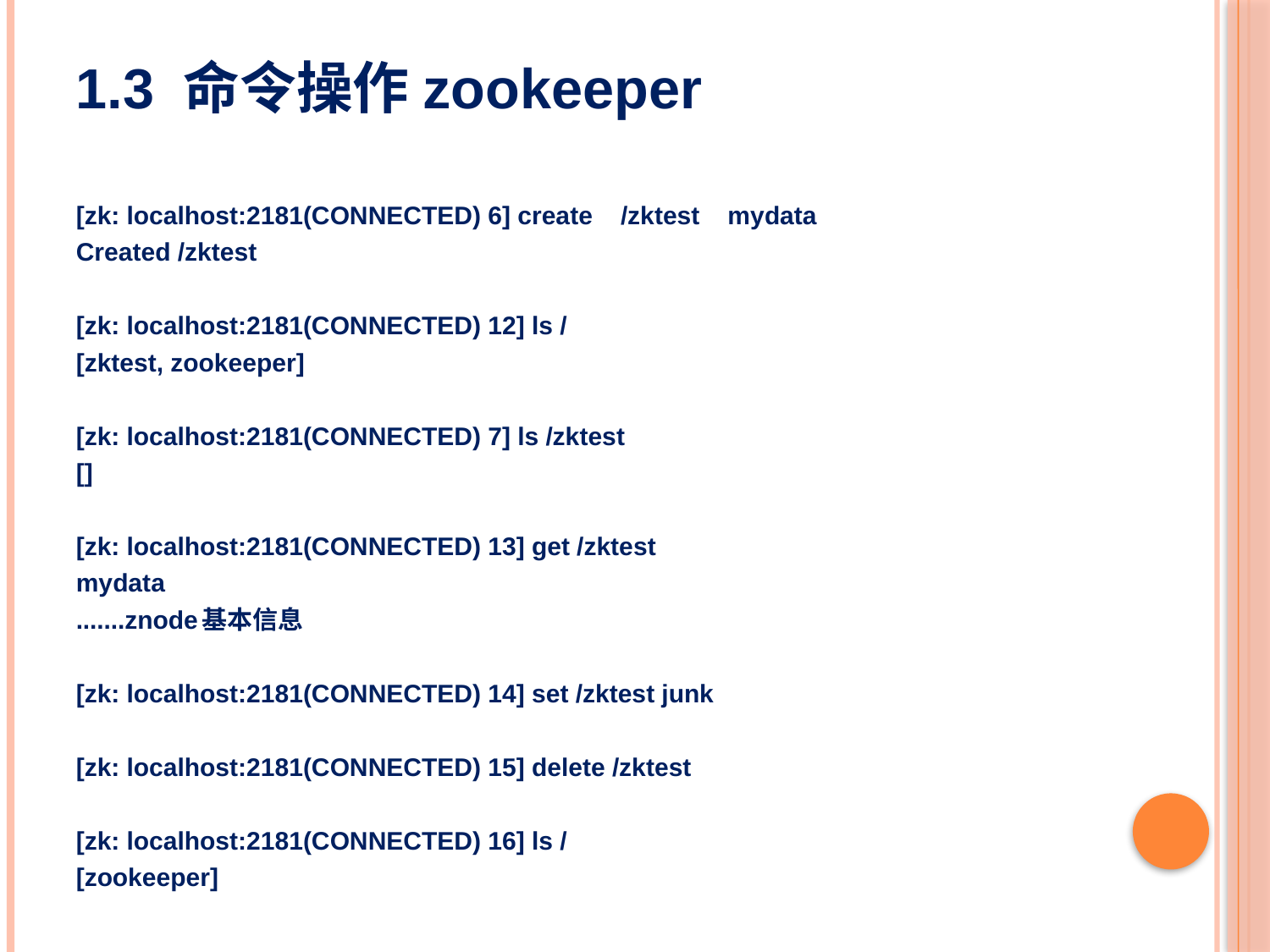

# 1.3 命令操作zookeeper

[zk: localhost:2181(CONNECTED) 6] create    /zktest    mydata
Created /zktest

[zk: localhost:2181(CONNECTED) 12] ls /
[zktest, zookeeper]

[zk: localhost:2181(CONNECTED) 7] ls /zktest
[]

[zk: localhost:2181(CONNECTED) 13] get /zktest
mydata
.......znode基本信息

[zk: localhost:2181(CONNECTED) 14] set /zktest junk

[zk: localhost:2181(CONNECTED) 15] delete /zktest

[zk: localhost:2181(CONNECTED) 16] ls /
[zookeeper]